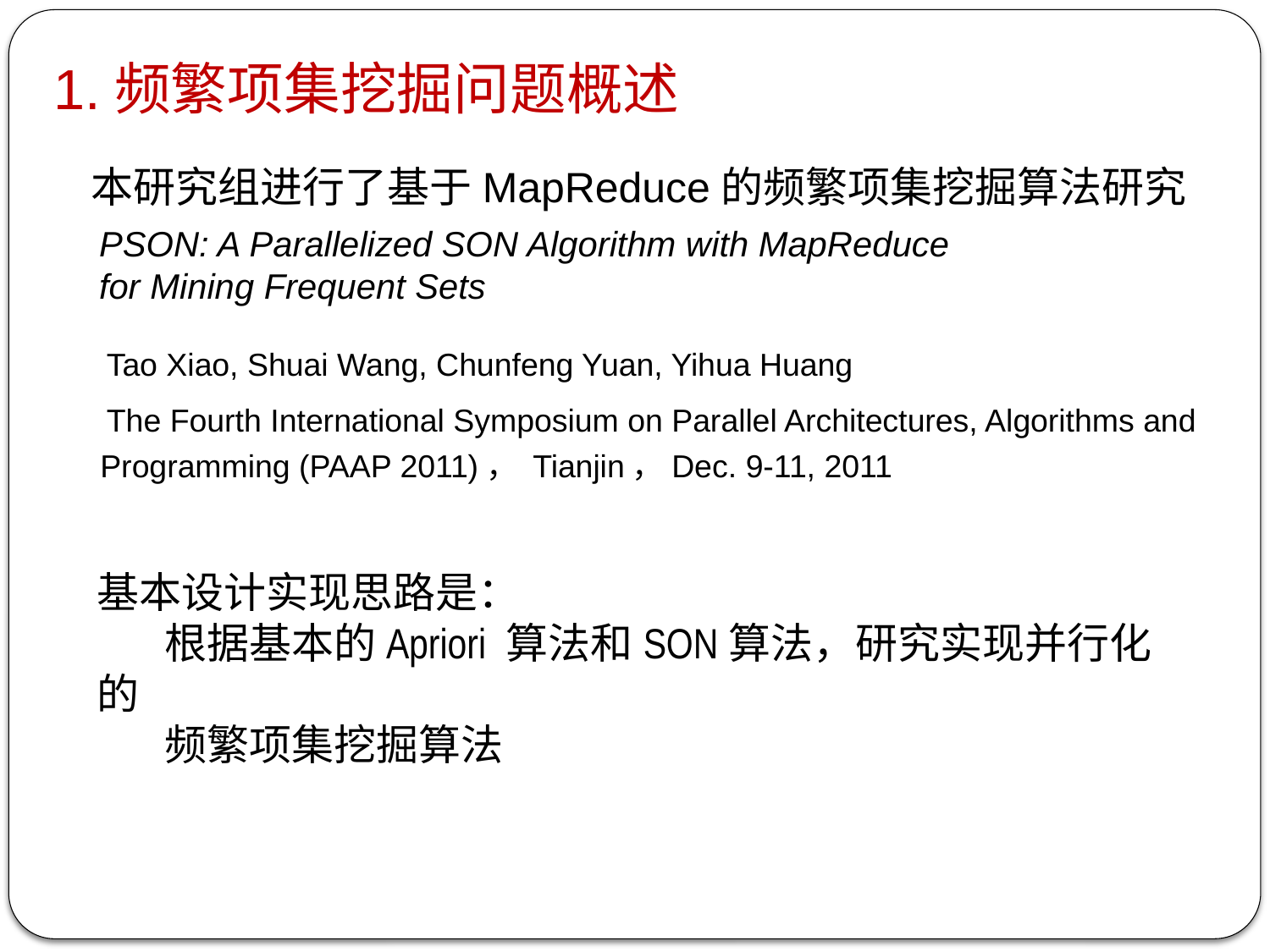

1.频繁项集挖掘问题概述
  本研究组进行了基于MapReduce的频繁项集挖掘算法研究
PSON: A Parallelized SON Algorithm with MapReduce
for Mining Frequent Sets

     Tao Xiao, Shuai Wang, Chunfeng Yuan, Yihua Huang
     The Fourth International Symposium on Parallel Architectures, Algorithms and Programming (PAAP 2011)， Tianjin，Dec. 9-11, 2011

基本设计实现思路是：
      根据基本的Apriori 算法和SON算法，研究实现并行化的
      频繁项集挖掘算法